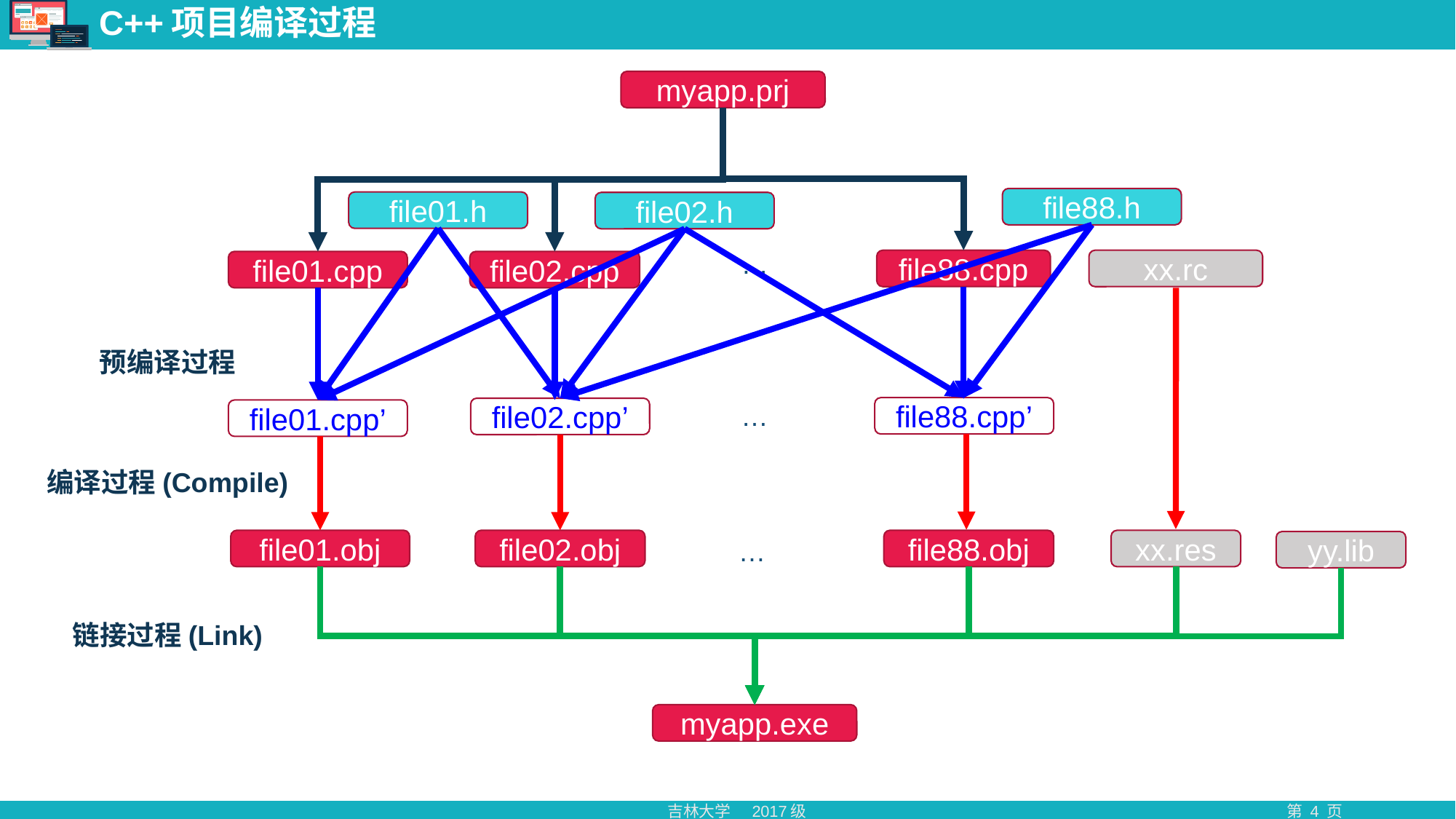

# C++项目编译过程
myapp.prj
file88.h
file01.h
file02.h
…
file88.cpp
xx.rc
file01.cpp
file02.cpp
预编译过程
…
file88.cpp’
file02.cpp’
file01.cpp’
编译过程(Compile)
…
file01.obj
file02.obj
xx.res
file88.obj
yy.lib
链接过程(Link)
myapp.exe